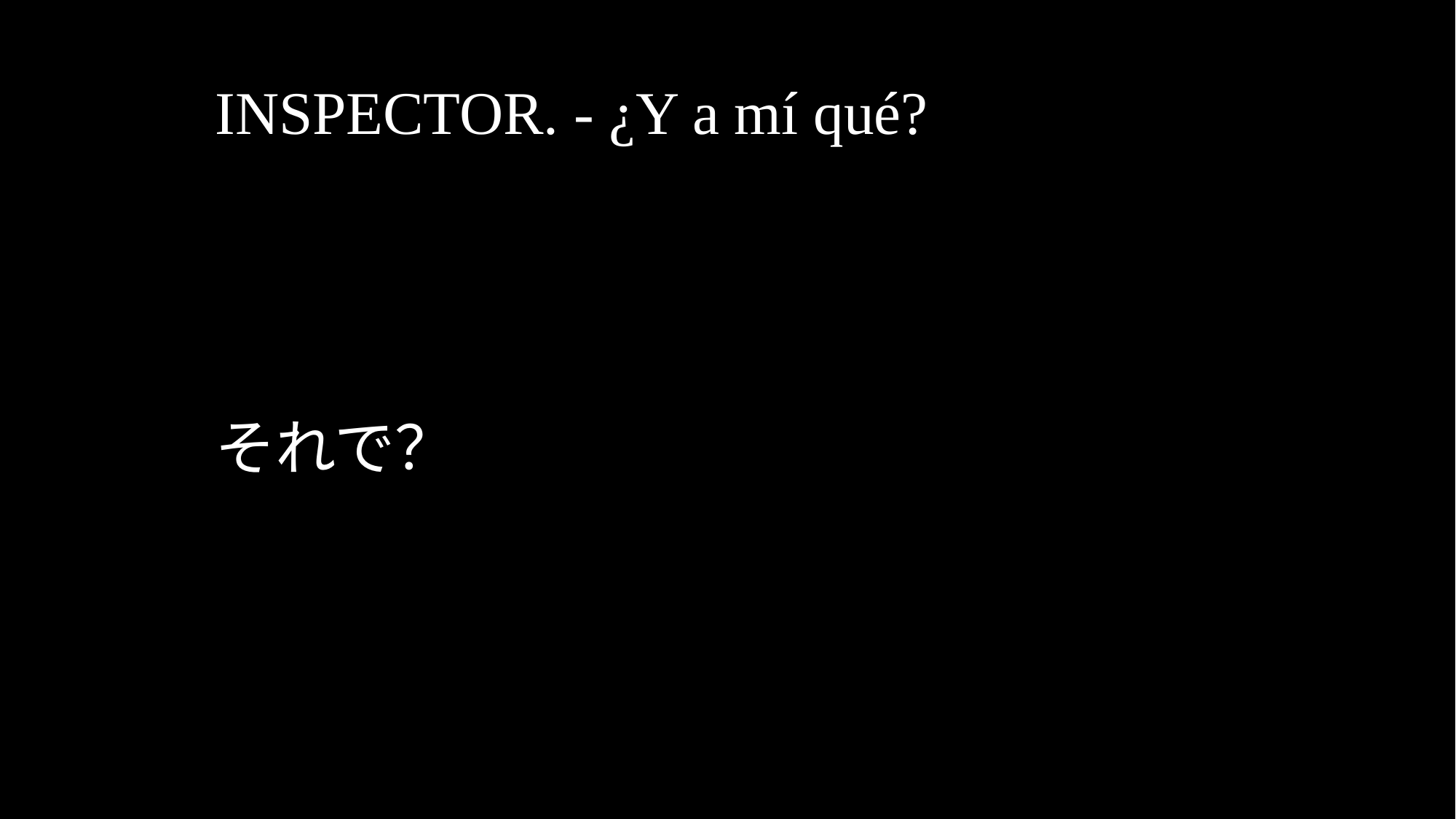

INSPECTOR. - ¿Y a mí qué?

それで？